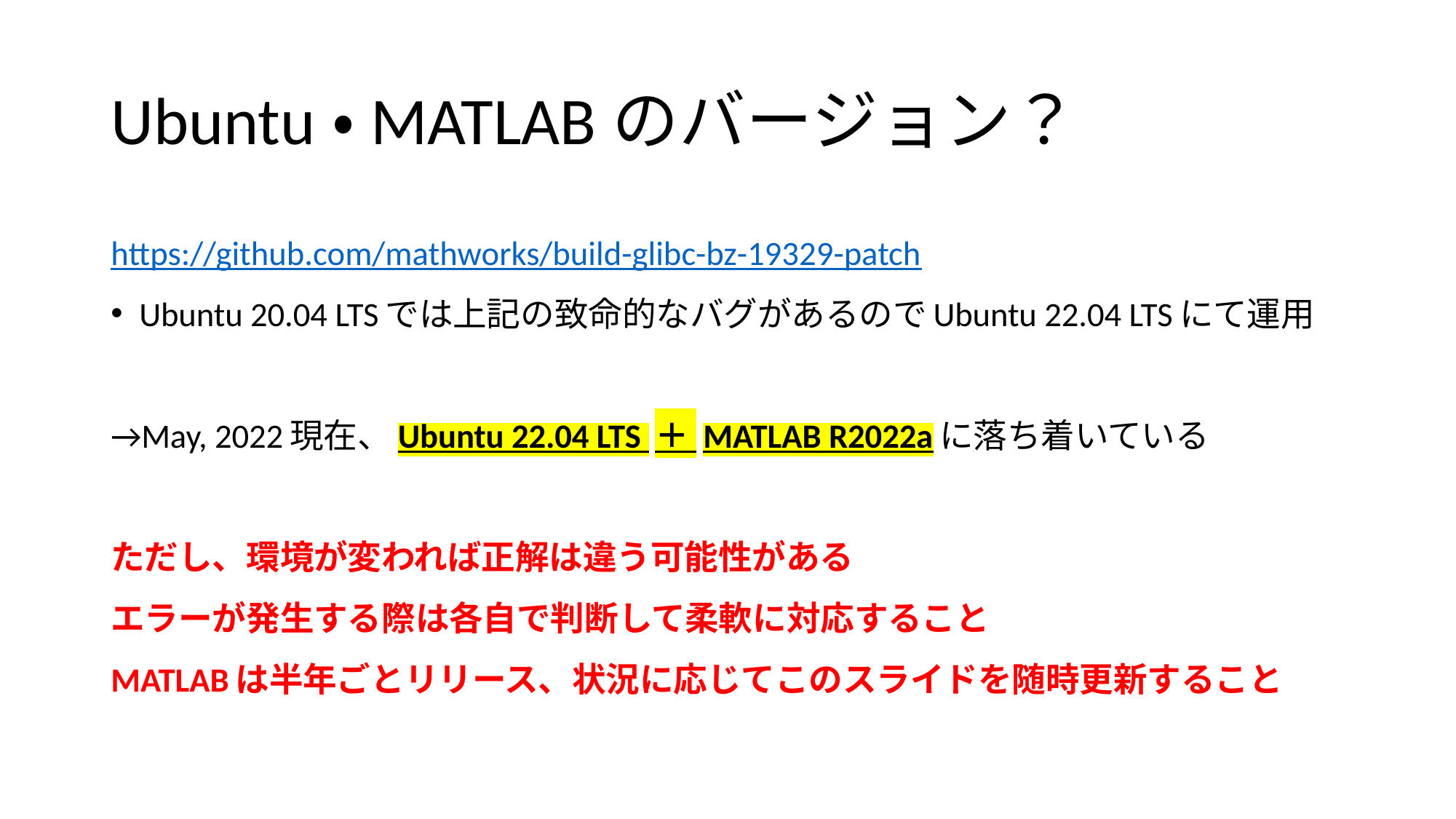

# Ubuntu・MATLABのバージョン？
https://github.com/mathworks/build-glibc-bz-19329-patch
Ubuntu 20.04 LTSでは上記の致命的なバグがあるのでUbuntu 22.04 LTSにて運用

→May, 2022現在、Ubuntu 22.04 LTS ＋ MATLAB R2022aに落ち着いている

ただし、環境が変われば正解は違う可能性がある
エラーが発生する際は各自で判断して柔軟に対応すること
MATLABは半年ごとリリース、状況に応じてこのスライドを随時更新すること